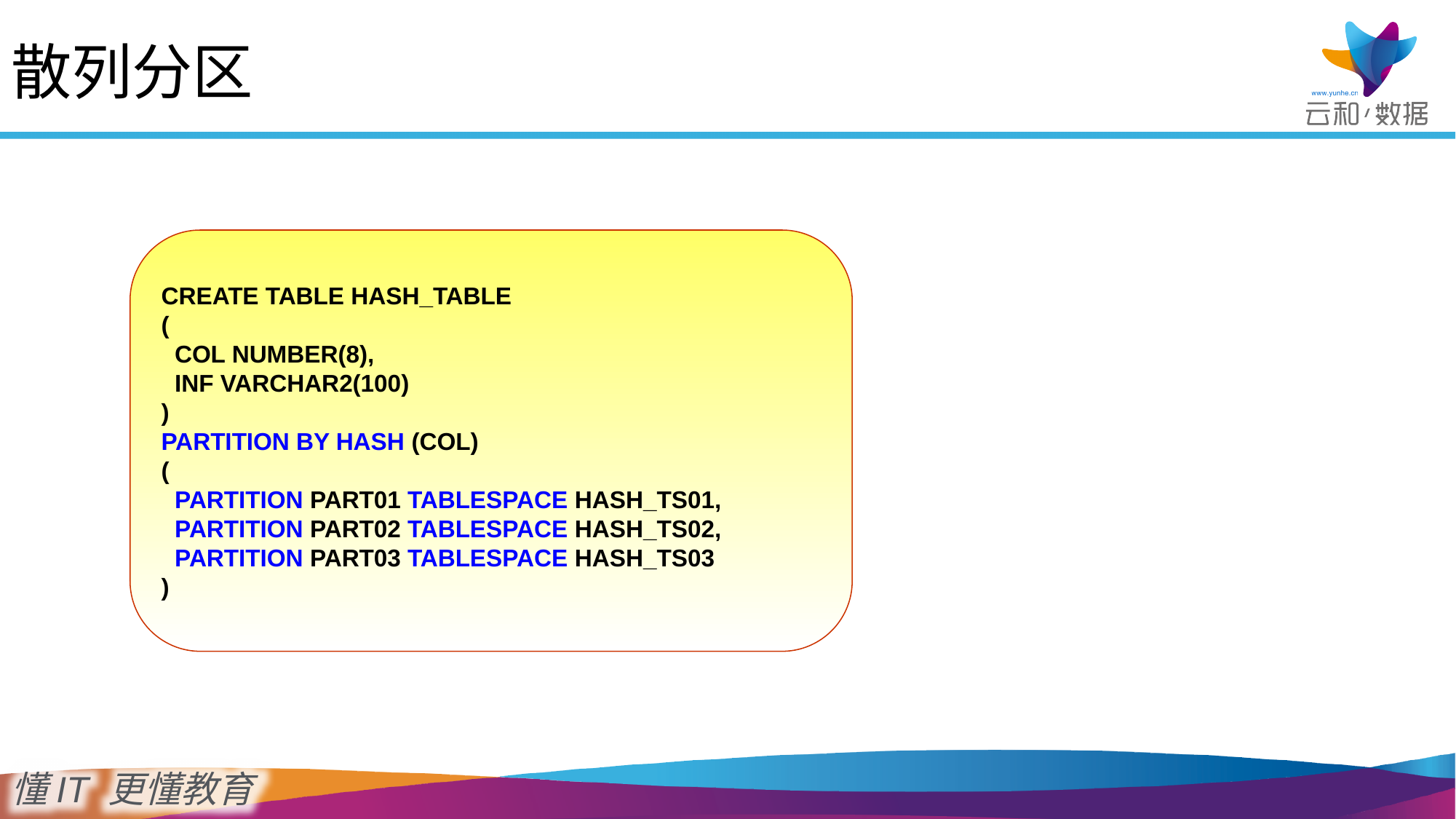

散列分区

CREATE TABLE HASH_TABLE 
( 
  COL NUMBER(8), 
  INF VARCHAR2(100) 
) 
PARTITION BY HASH (COL) 
( 
  PARTITION PART01 TABLESPACE HASH_TS01, 
  PARTITION PART02 TABLESPACE HASH_TS02, 
  PARTITION PART03 TABLESPACE HASH_TS03 
)